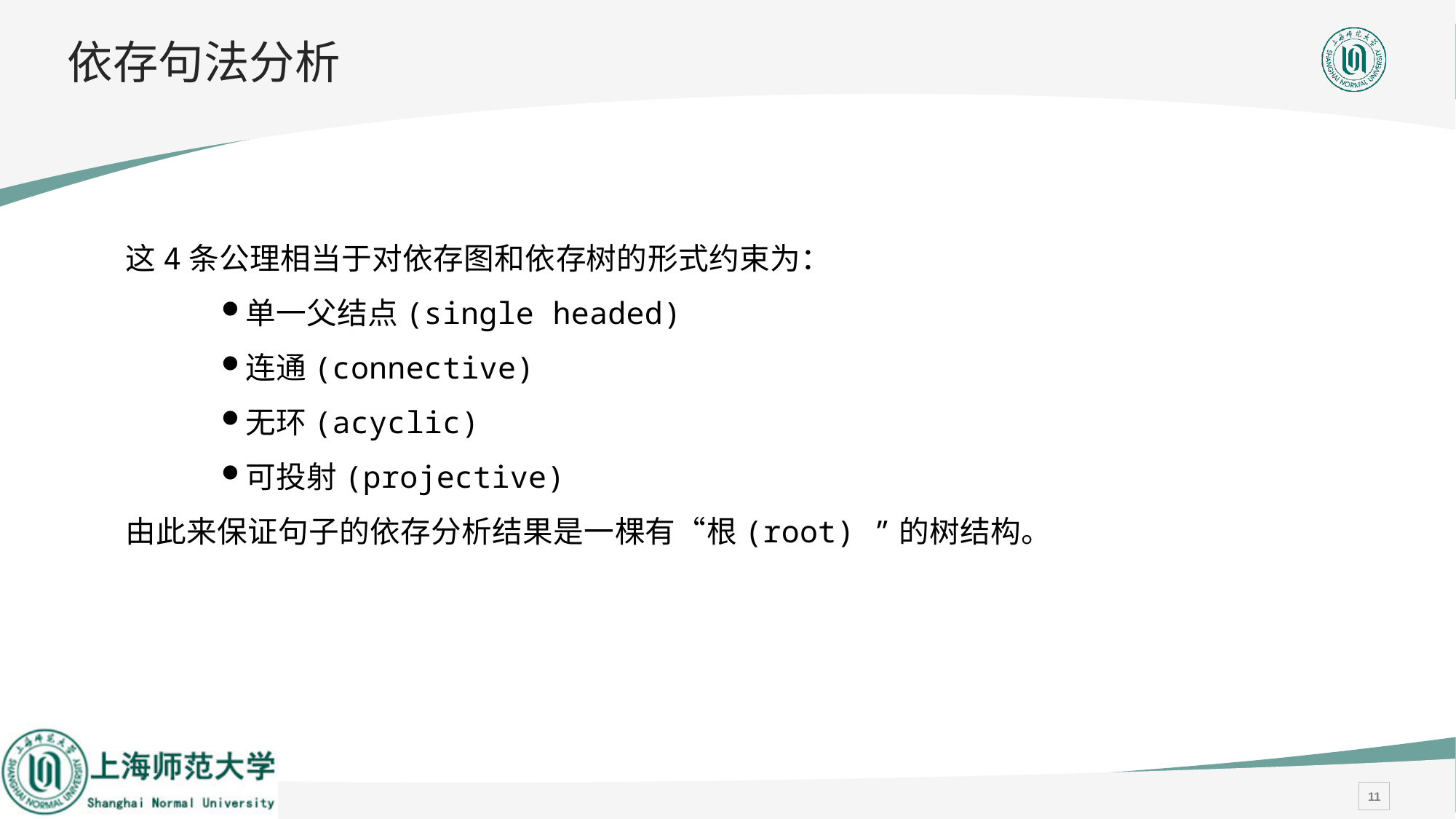

# 依存句法分析
这4条公理相当于对依存图和依存树的形式约束为：
单一父结点(single headed)
连通(connective)
无环(acyclic)
可投射(projective)
由此来保证句子的依存分析结果是一棵有“根(root) ”的树结构。